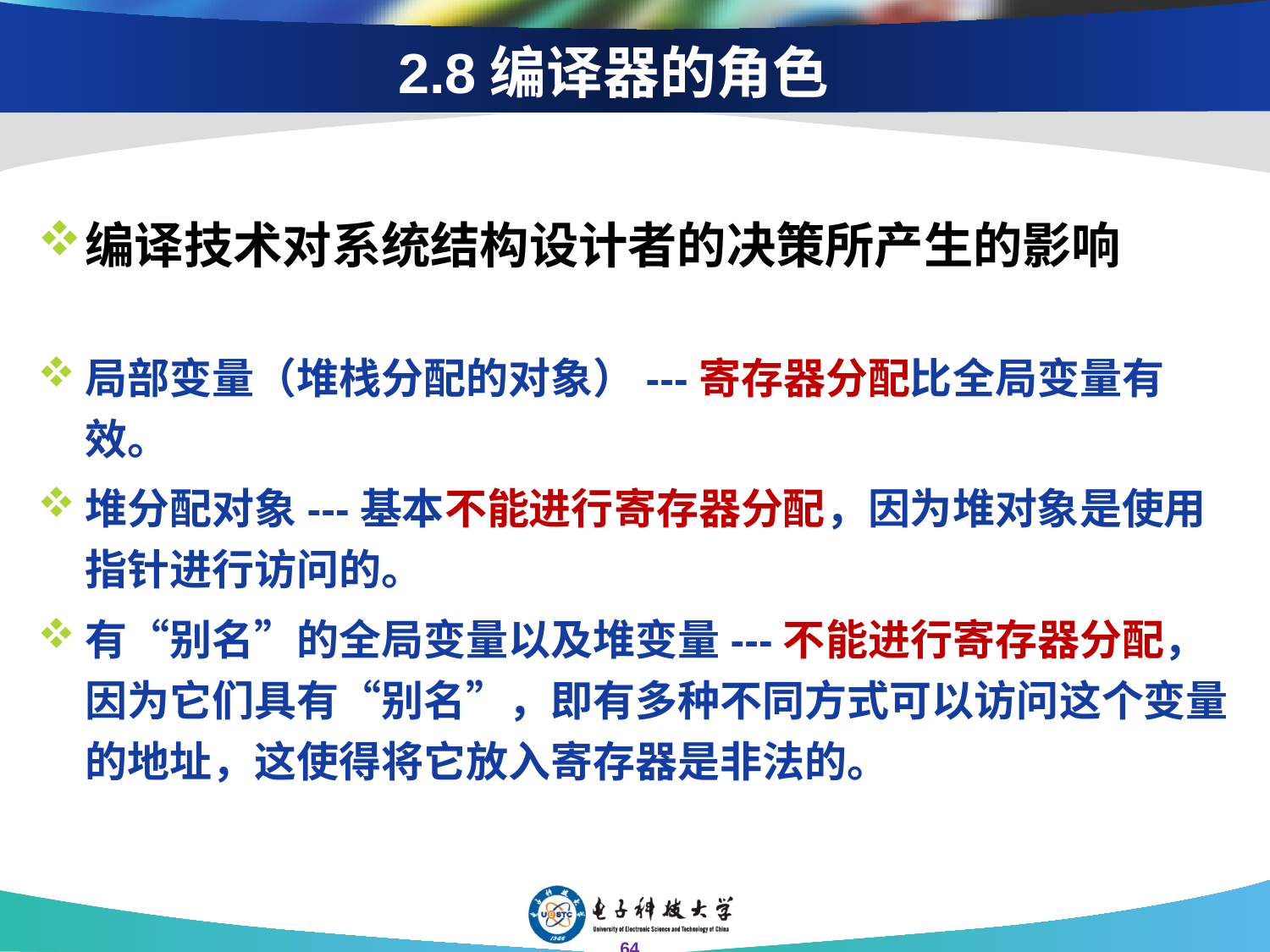

# 2.8编译器的角色
编译技术对系统结构设计者的决策所产生的影响
局部变量（堆栈分配的对象）---寄存器分配比全局变量有效。
堆分配对象---基本不能进行寄存器分配，因为堆对象是使用指针进行访问的。
有“别名”的全局变量以及堆变量---不能进行寄存器分配，因为它们具有“别名”，即有多种不同方式可以访问这个变量的地址，这使得将它放入寄存器是非法的。
64